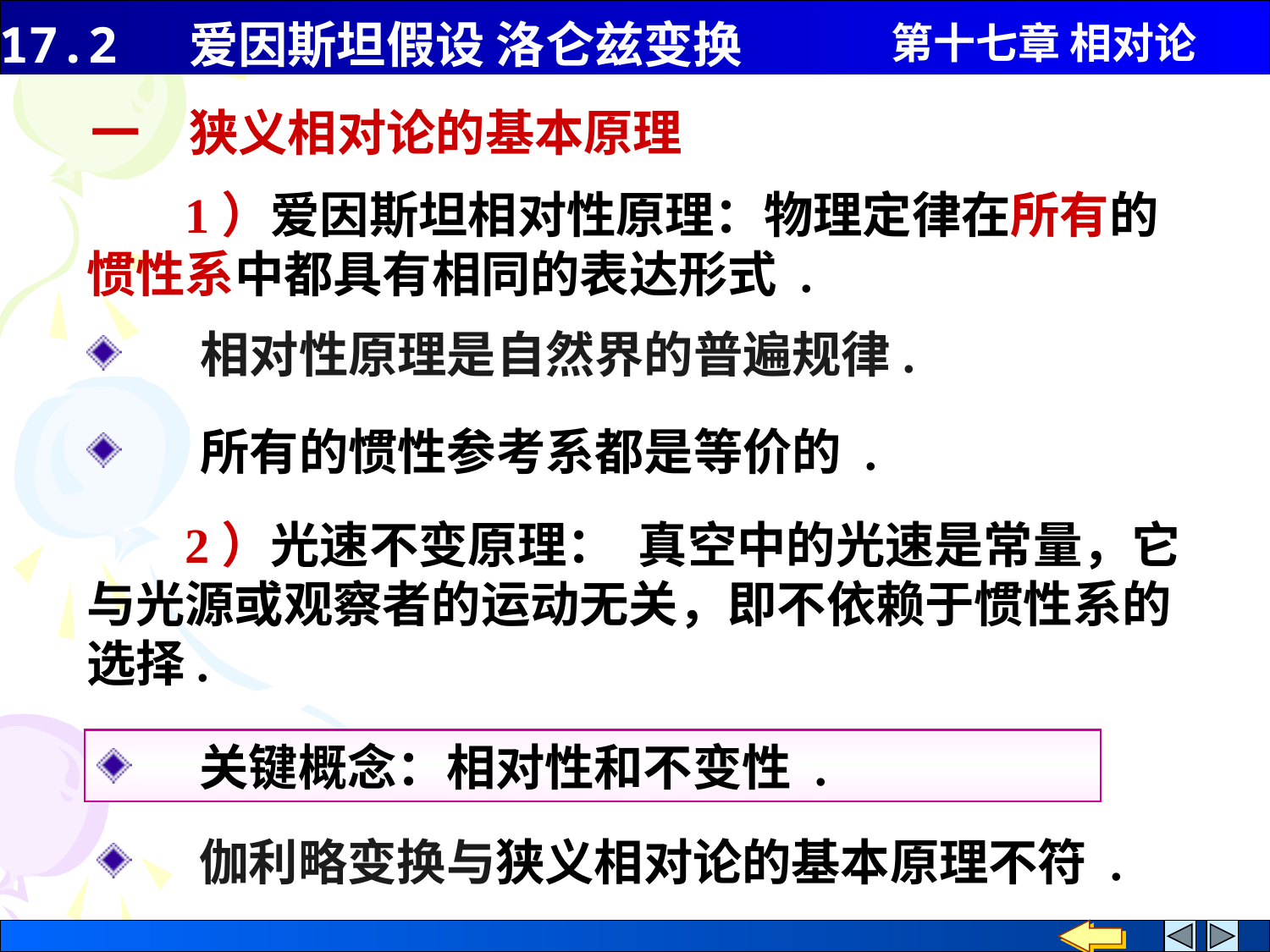

一　狭义相对论的基本原理
        1）爱因斯坦相对性原理：物理定律在所有的惯性系中都具有相同的表达形式 .
      相对性原理是自然界的普遍规律.
      所有的惯性参考系都是等价的 .
        2）光速不变原理：  真空中的光速是常量，它与光源或观察者的运动无关，即不依赖于惯性系的选择.
     关键概念：相对性和不变性 .
     伽利略变换与狭义相对论的基本原理不符 .